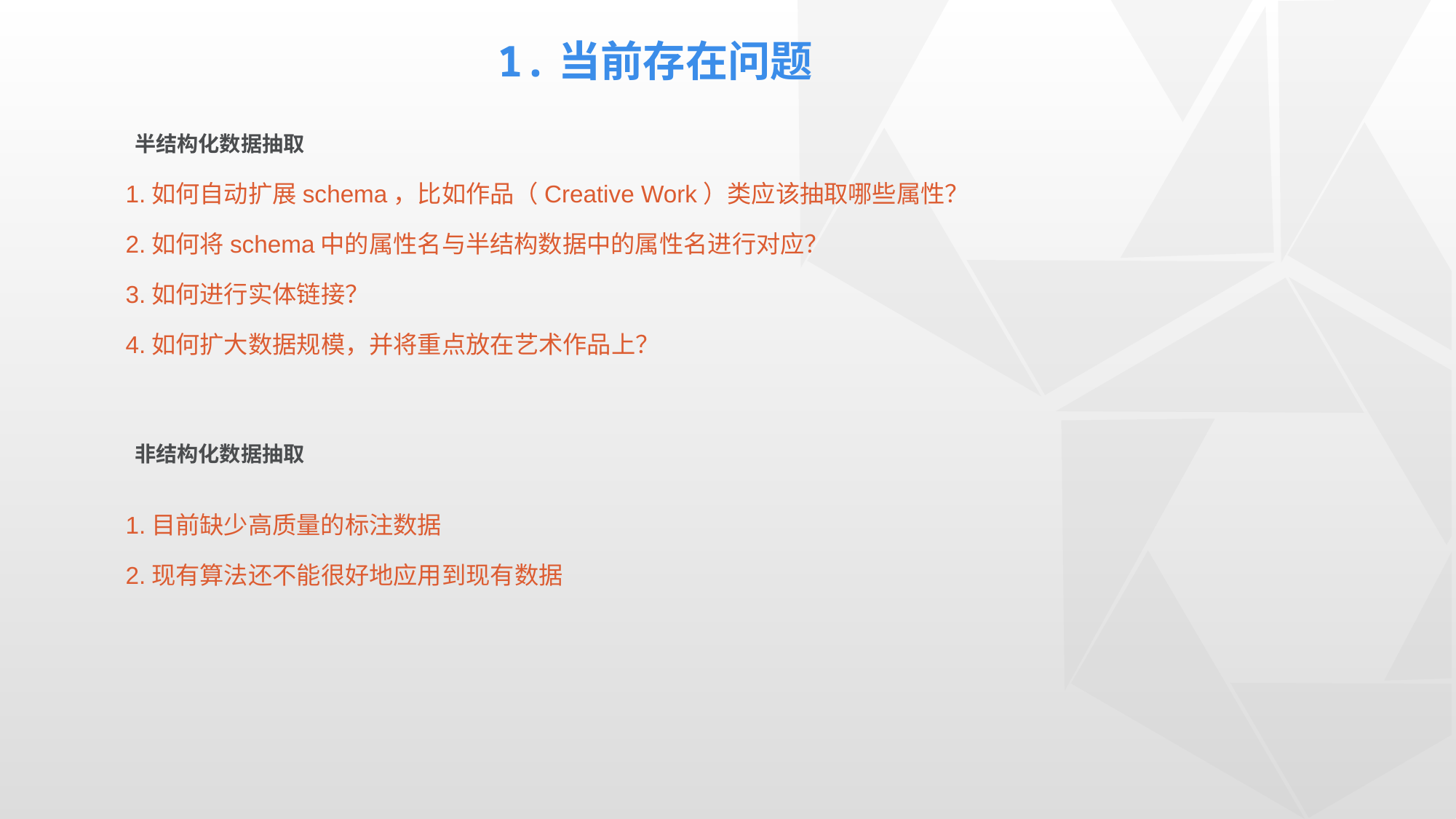

# 1.当前存在问题
半结构化数据抽取
1.如何自动扩展schema，比如作品（Creative Work）类应该抽取哪些属性？
2.如何将schema中的属性名与半结构数据中的属性名进行对应？
3.如何进行实体链接？
4.如何扩大数据规模，并将重点放在艺术作品上？
非结构化数据抽取
1.目前缺少高质量的标注数据
2.现有算法还不能很好地应用到现有数据